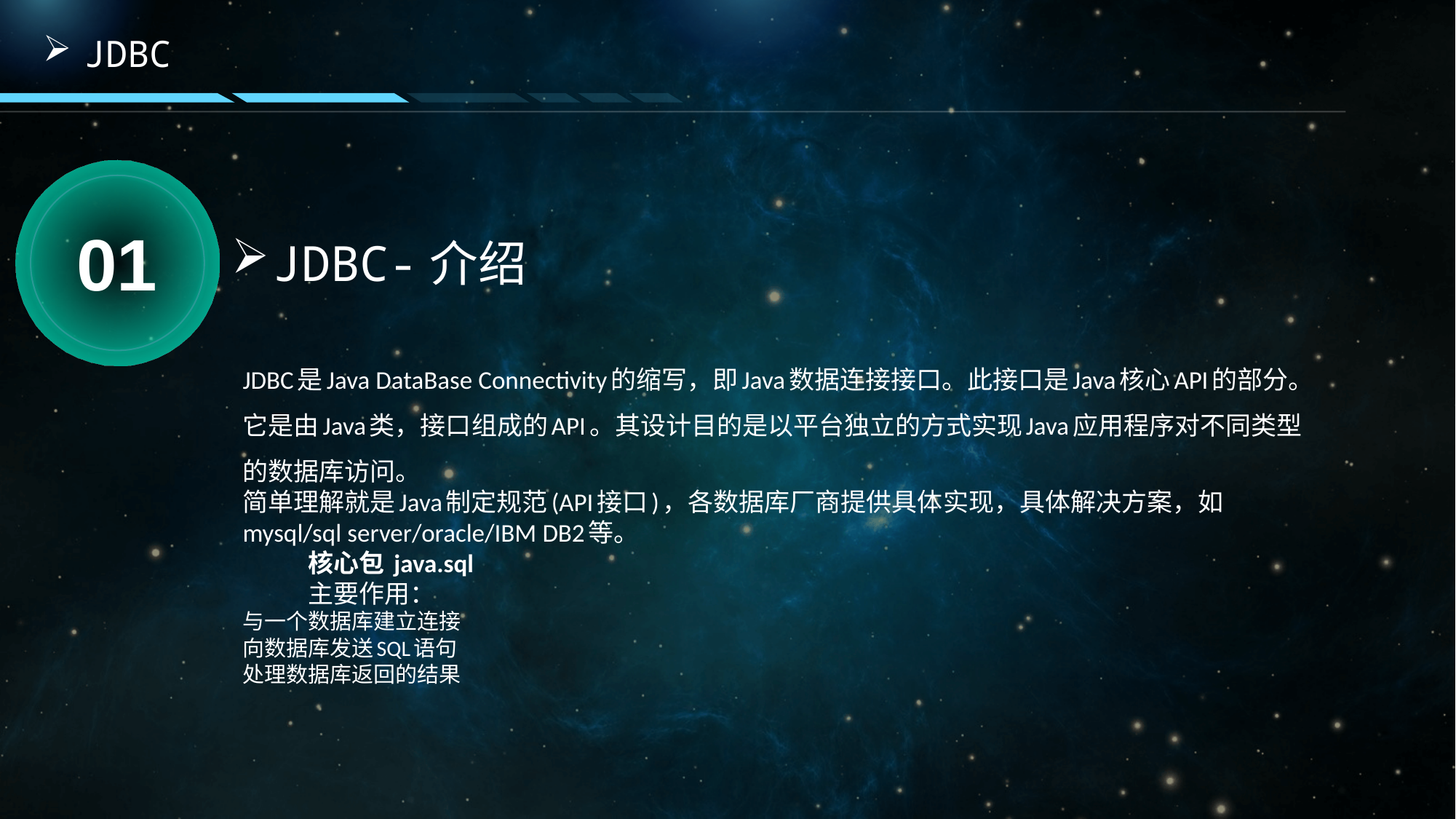

JDBC

01
JDBC-介绍
JDBC是Java DataBase Connectivity的缩写，即Java数据连接接口。此接口是Java核心API的部分。它是由Java类，接口组成的API。其设计目的是以平台独立的方式实现Java应用程序对不同类型的数据库访问。
简单理解就是Java制定规范(API接口)，各数据库厂商提供具体实现，具体解决方案，如mysql/sql server/oracle/IBM DB2等。
	核心包 java.sql
	主要作用：
与一个数据库建立连接
向数据库发送SQL语句
处理数据库返回的结果